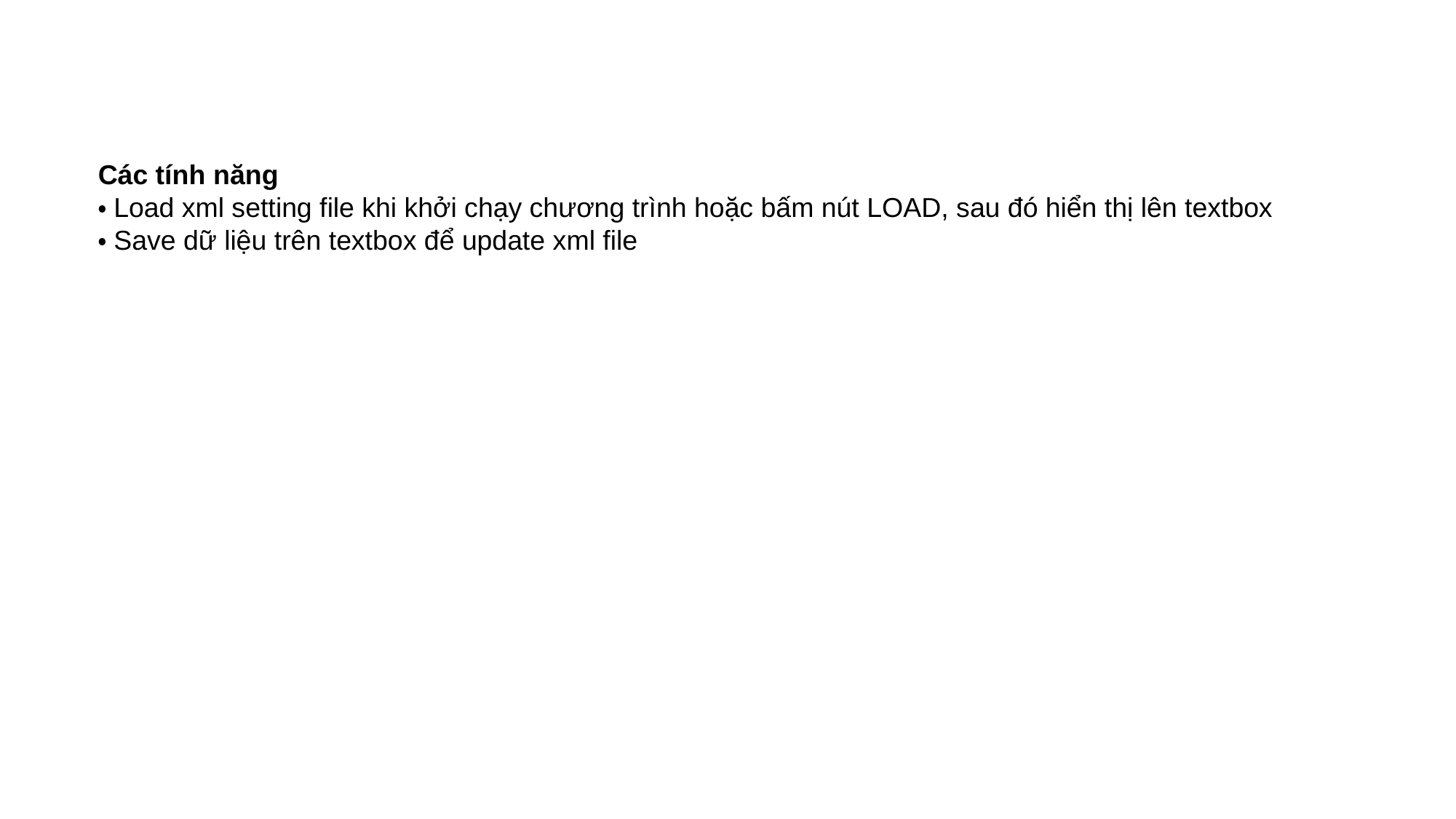

Các tính năng
・Load xml setting file khi khởi chạy chương trình hoặc bấm nút LOAD, sau đó hiển thị lên textbox
・Save dữ liệu trên textbox để update xml file